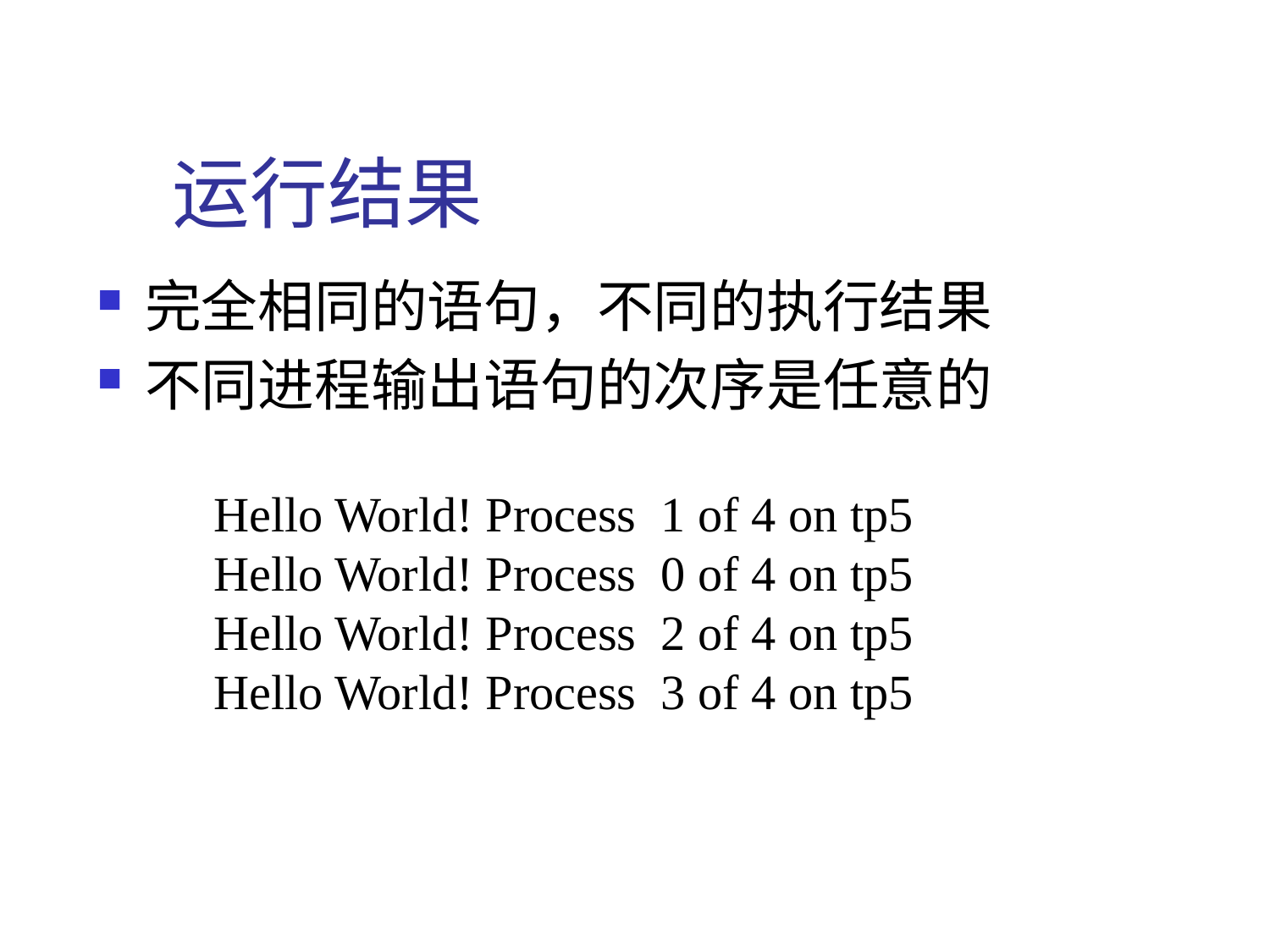

# 运行结果
完全相同的语句，不同的执行结果
不同进程输出语句的次序是任意的
Hello World! Process  1 of 4 on tp5
Hello World! Process  0 of 4 on tp5
Hello World! Process  2 of 4 on tp5
Hello World! Process  3 of 4 on tp5